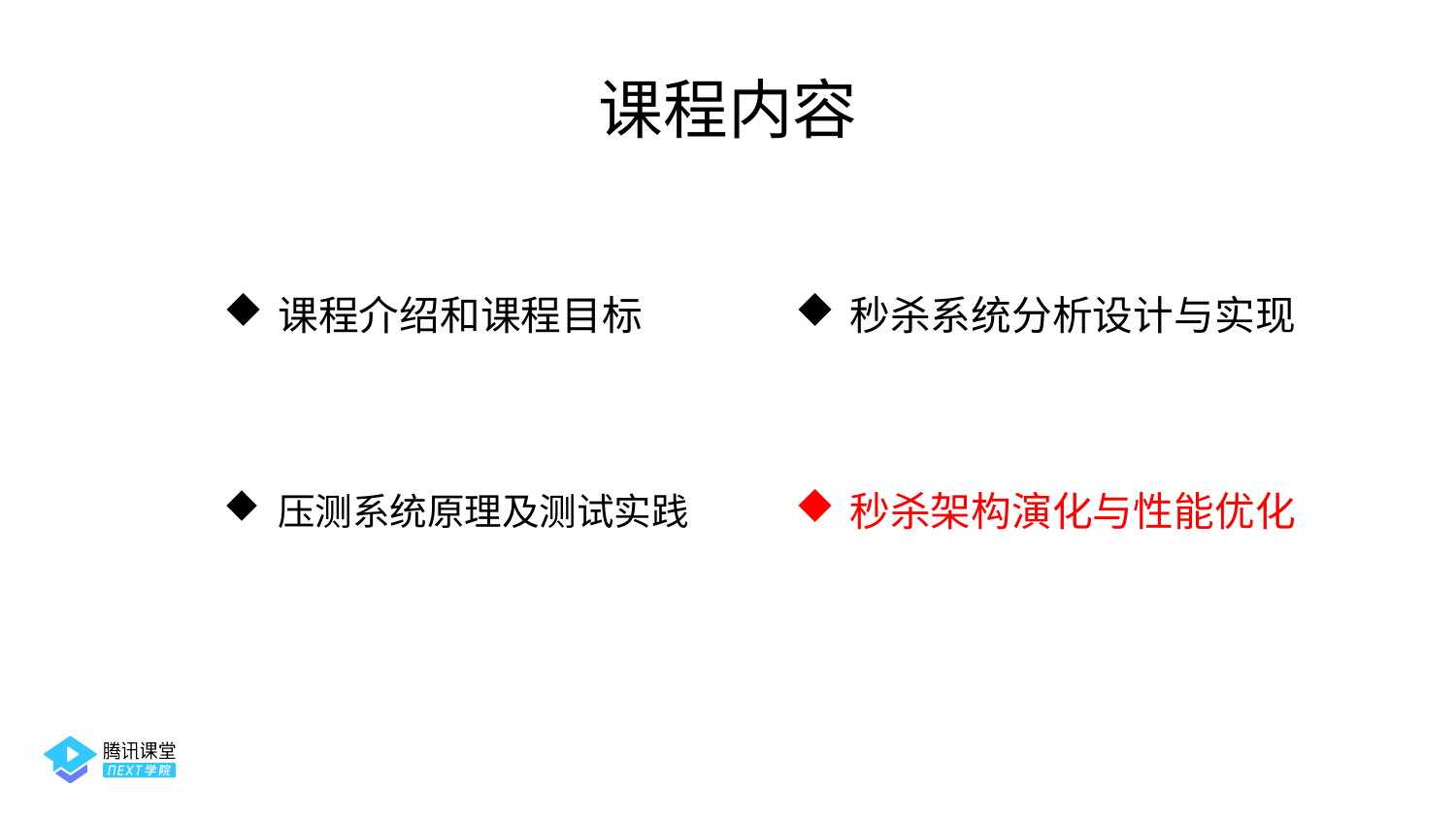

课程内容
课程介绍和课程目标
秒杀系统分析设计与实现
压测系统原理及测试实践
秒杀架构演化与性能优化